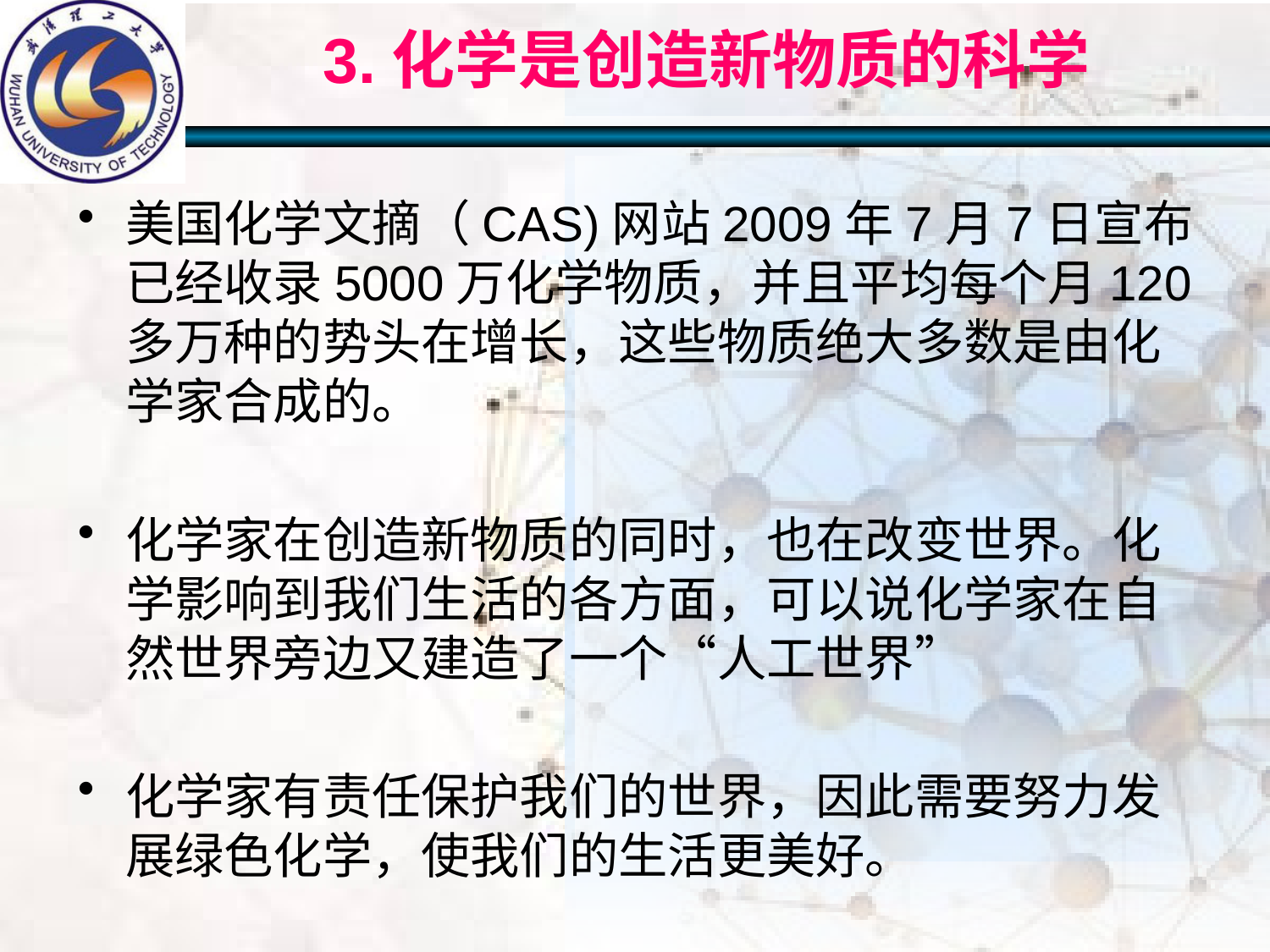

# 3.化学是创造新物质的科学
美国化学文摘（CAS)网站2009年7月7日宣布已经收录5000万化学物质，并且平均每个月120多万种的势头在增长，这些物质绝大多数是由化学家合成的。

化学家在创造新物质的同时，也在改变世界。化学影响到我们生活的各方面，可以说化学家在自然世界旁边又建造了一个“人工世界”

化学家有责任保护我们的世界，因此需要努力发展绿色化学，使我们的生活更美好。